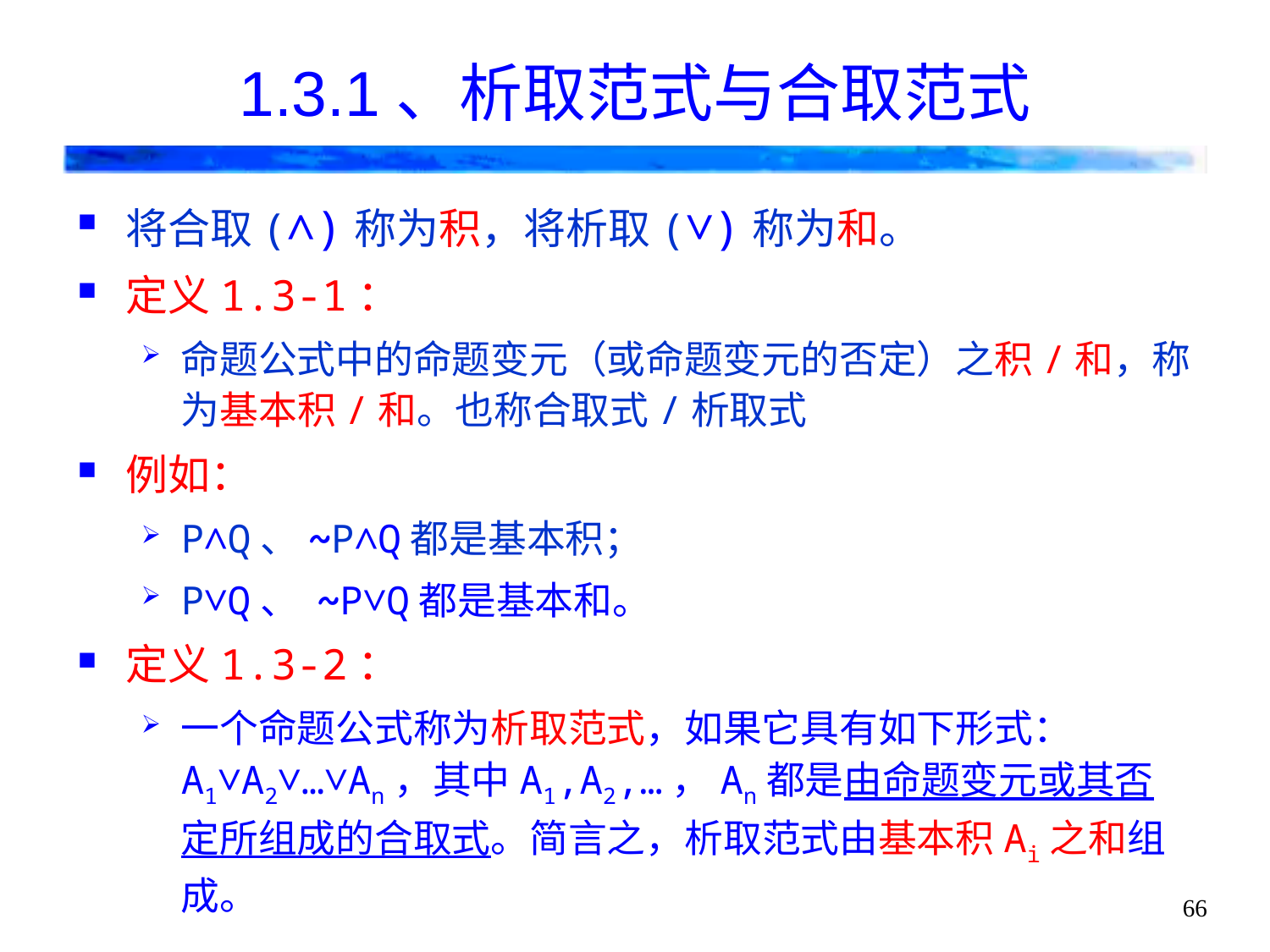

# 1.3.1、析取范式与合取范式
将合取(∧)称为积，将析取(∨)称为和。
定义1.3-1：
命题公式中的命题变元（或命题变元的否定）之积/和，称为基本积/和。也称合取式/析取式
例如：
P∧Q、~P∧Q都是基本积；
P∨Q、 ~P∨Q都是基本和。
定义1.3-2：
一个命题公式称为析取范式，如果它具有如下形式：A1∨A2∨…∨An，其中A1,A2,…，An都是由命题变元或其否定所组成的合取式。简言之，析取范式由基本积Ai之和组成。
66